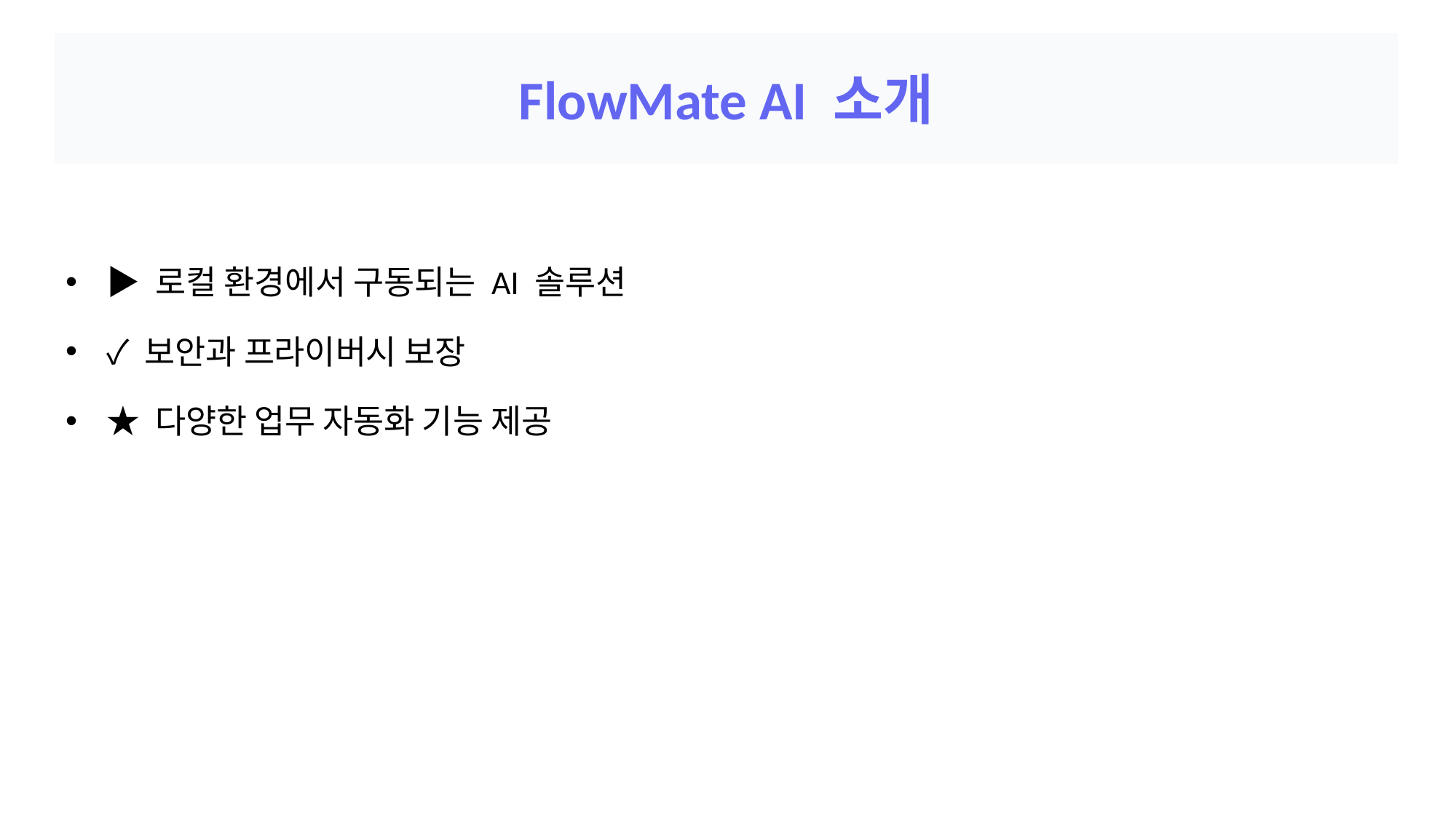

# FlowMate AI 소개

▶ 로컬 환경에서 구동되는 AI 솔루션
✓ 보안과 프라이버시 보장
★ 다양한 업무 자동화 기능 제공